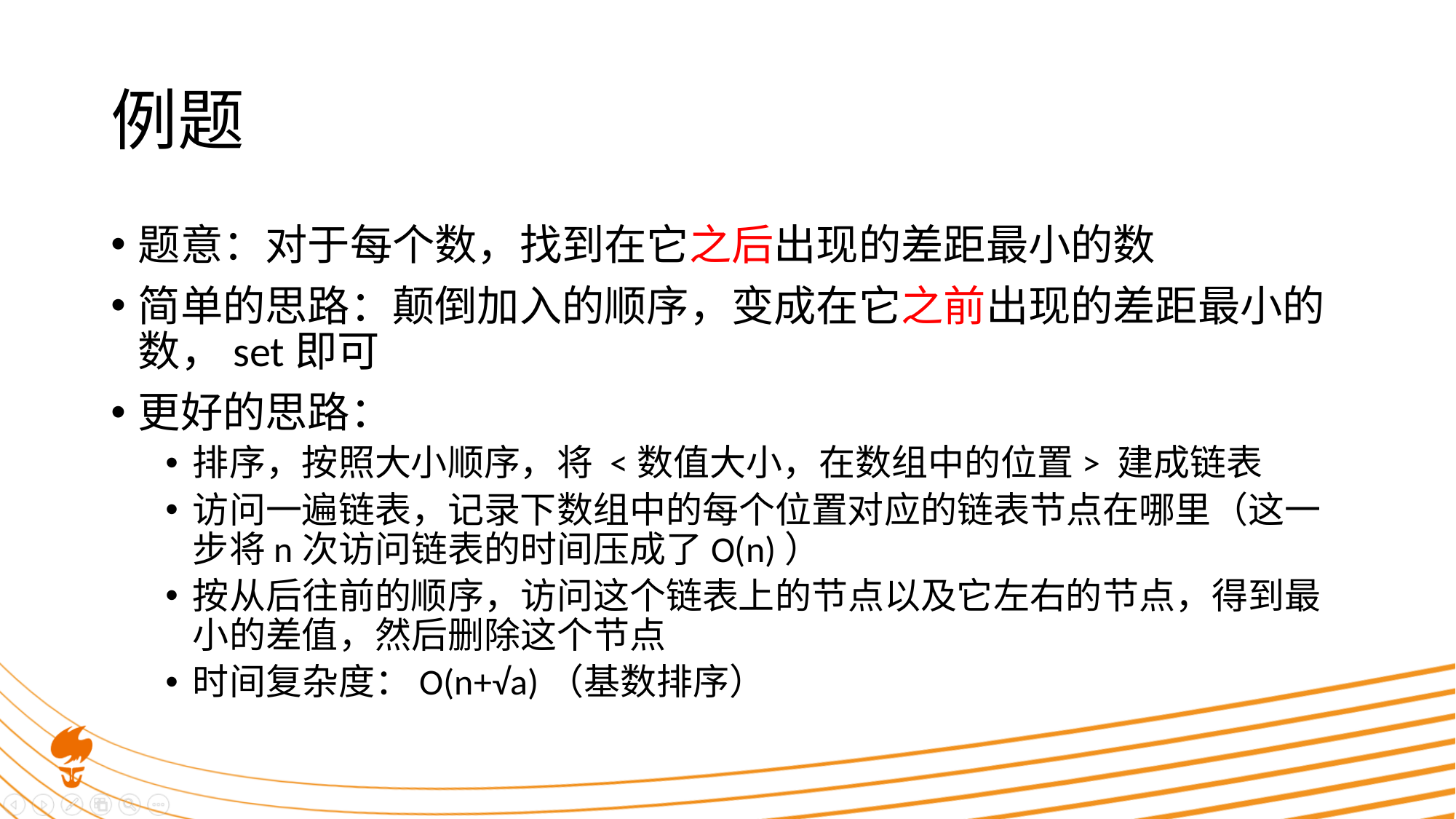

# 例题
题意：对于每个数，找到在它之后出现的差距最小的数
简单的思路：颠倒加入的顺序，变成在它之前出现的差距最小的数，set即可
更好的思路：
排序，按照大小顺序，将 <数值大小，在数组中的位置> 建成链表
访问一遍链表，记录下数组中的每个位置对应的链表节点在哪里（这一步将n次访问链表的时间压成了O(n)）
按从后往前的顺序，访问这个链表上的节点以及它左右的节点，得到最小的差值，然后删除这个节点
时间复杂度：O(n+√a)（基数排序）